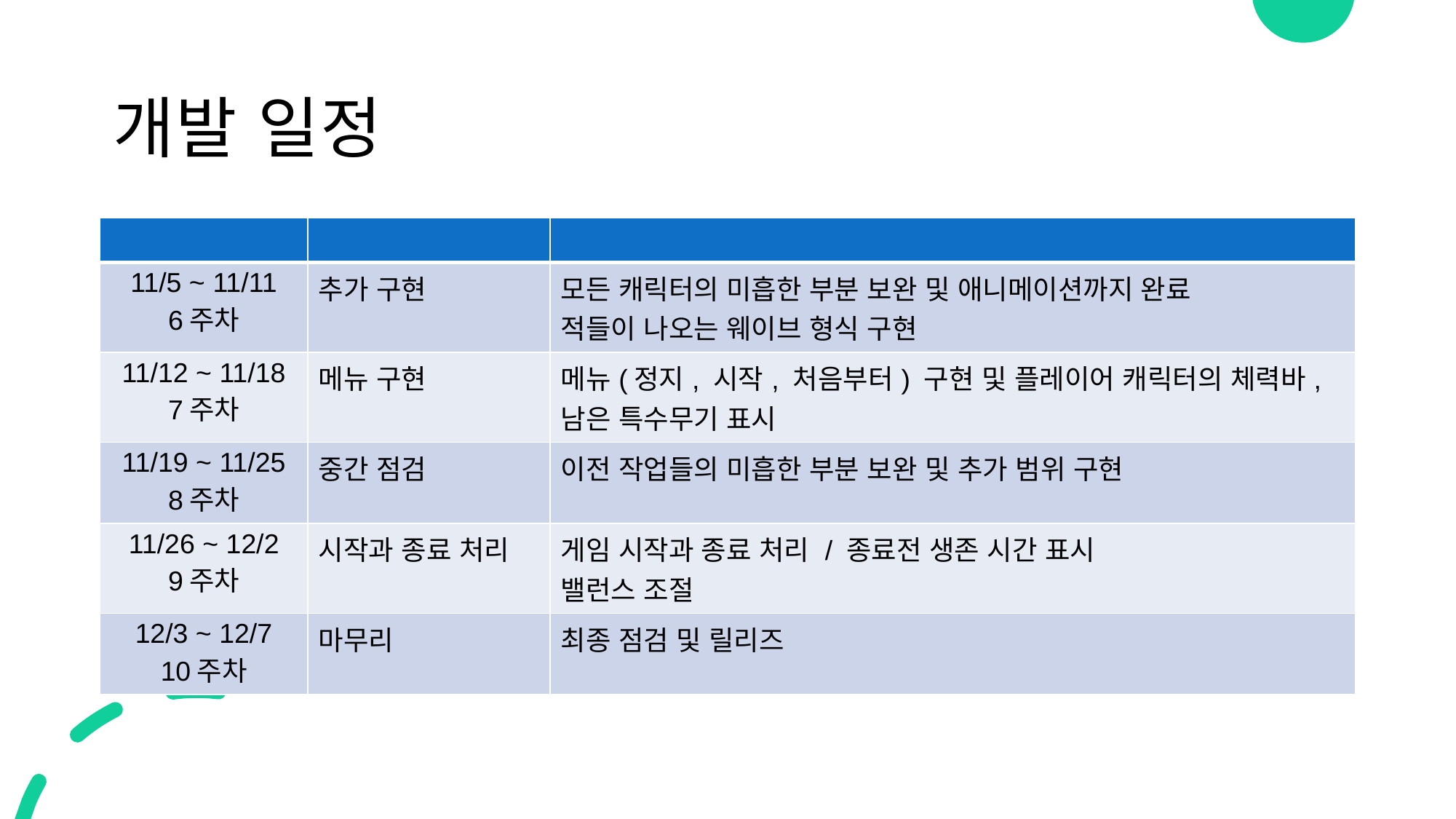

# 개발 일정

10/1 ~ 10/7
10/8 ~ 10/14
10/15 ~ 10/21
10/22 ~ 10/28
10/29 ~ 11/4

|  |  |  |
| --- | --- | --- |
| 11/5 ~ 11/11 6주차 | 추가 구현 | 모든 캐릭터의 미흡한 부분 보완 및 애니메이션까지 완료 적들이 나오는 웨이브 형식 구현 |
| 11/12 ~ 11/18 7주차 | 메뉴 구현 | 메뉴(정지, 시작, 처음부터) 구현 및 플레이어 캐릭터의 체력바, 남은 특수무기 표시 |
| 11/19 ~ 11/25 8주차 | 중간 점검 | 이전 작업들의 미흡한 부분 보완 및 추가 범위 구현 |
| 11/26 ~ 12/2 9주차 | 시작과 종료 처리 | 게임 시작과 종료 처리 / 종료전 생존 시간 표시 밸런스 조절 |
| 12/3 ~ 12/7 10주차 | 마무리 | 최종 점검 및 릴리즈 |